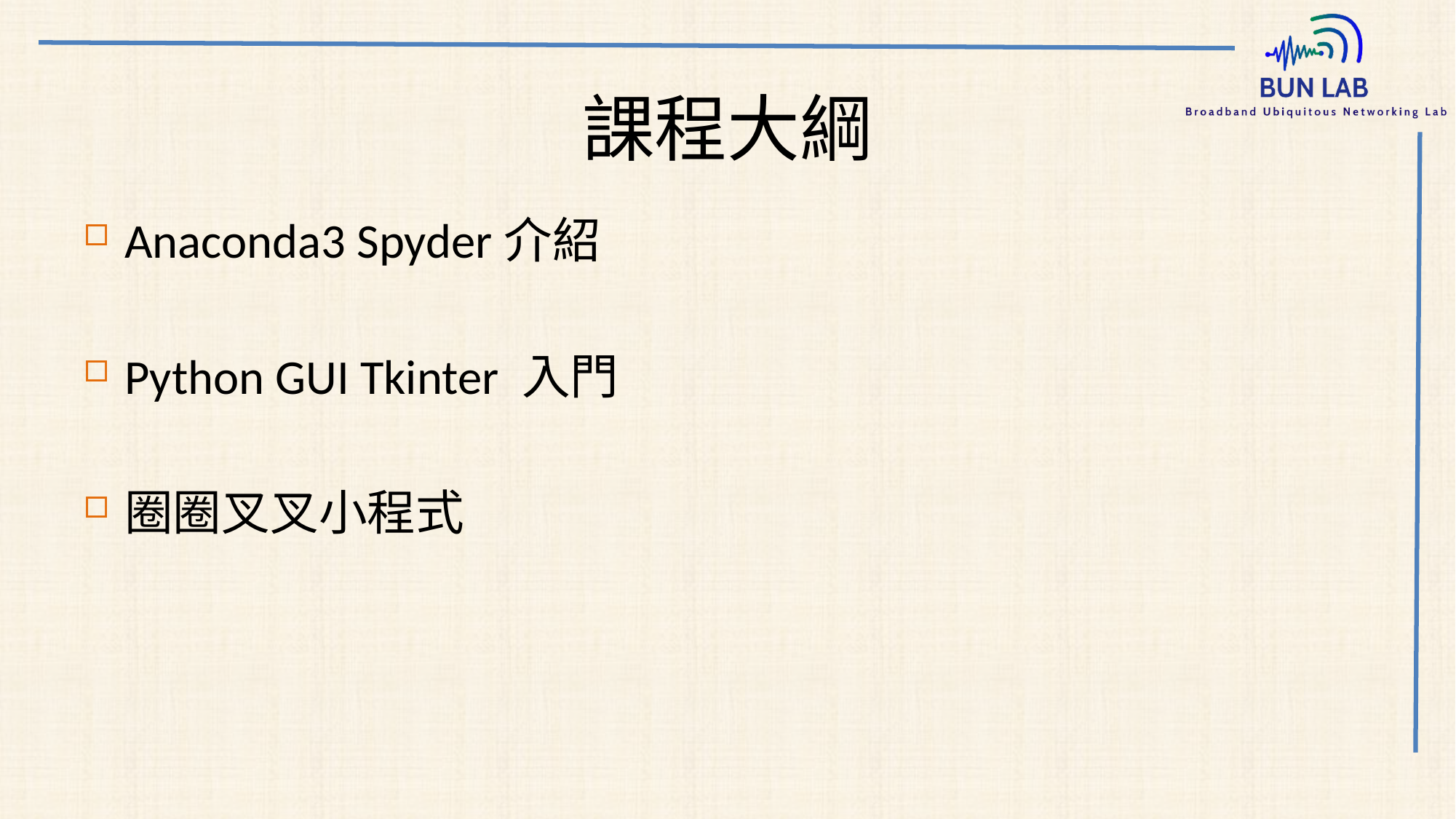

# 課程大綱
Anaconda3 Spyder介紹

Python GUI Tkinter 入門

圈圈叉叉小程式